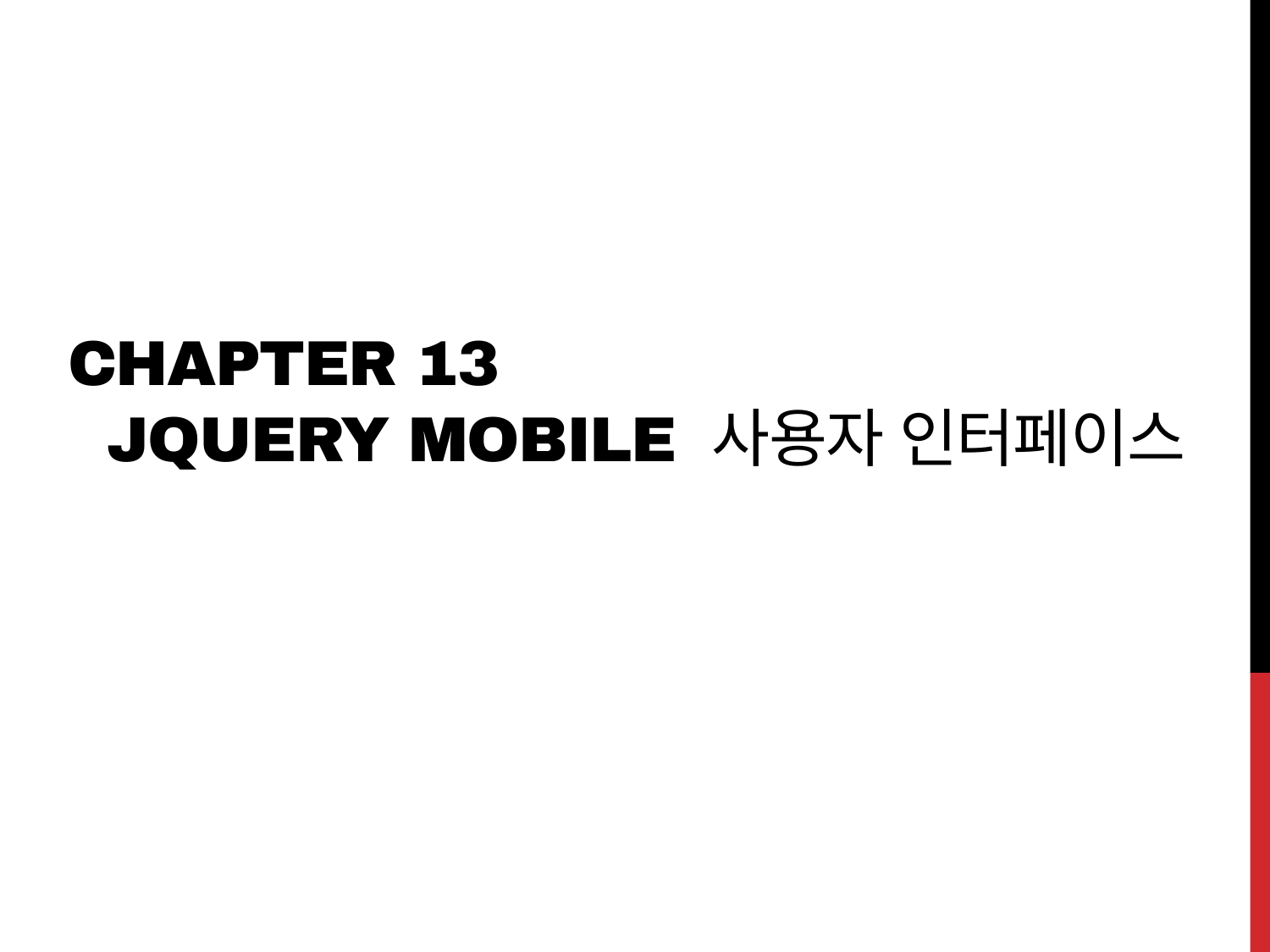

# Chapter 13 jQuery Mobile 사용자 인터페이스